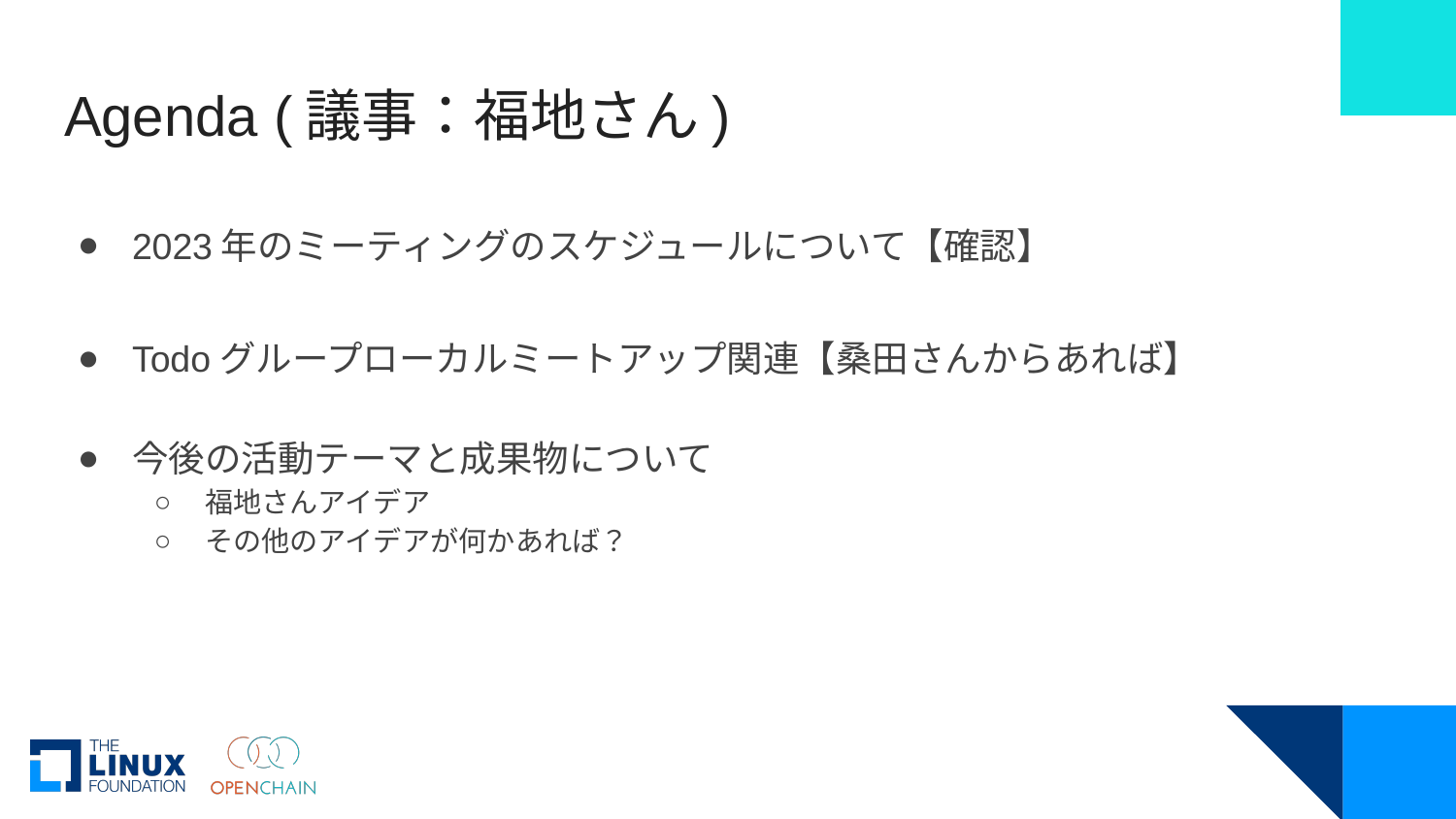

# Agenda (議事：福地さん)
2023年のミーティングのスケジュールについて【確認】

Todoグループローカルミートアップ関連【桑田さんからあれば】

今後の活動テーマと成果物について
福地さんアイデア
その他のアイデアが何かあれば？